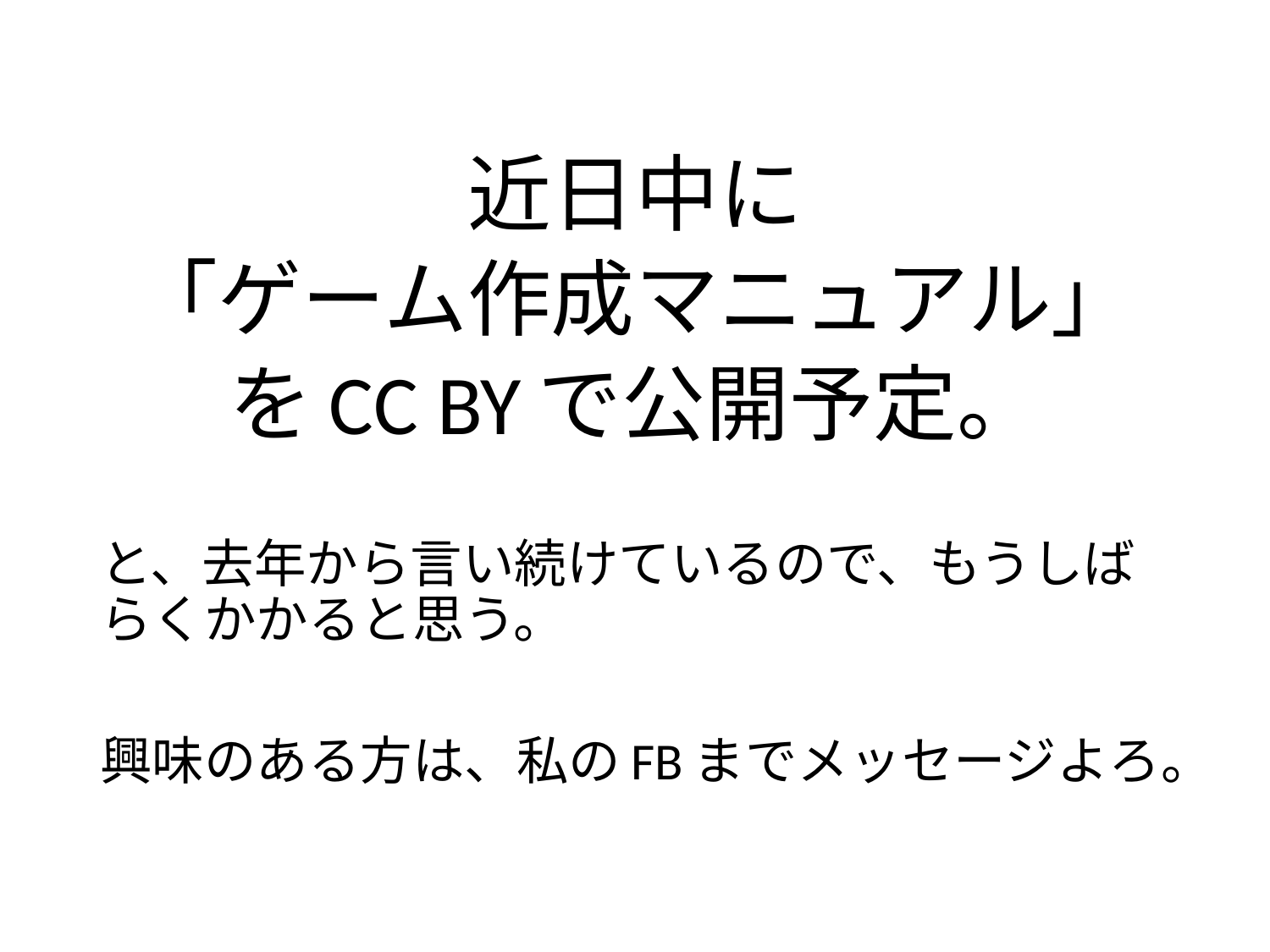

近日中に
「ゲーム作成マニュアル」
をCC BYで公開予定。

と、去年から言い続けているので、もうしばらくかかると思う。

興味のある方は、私のFBまでメッセージよろ。